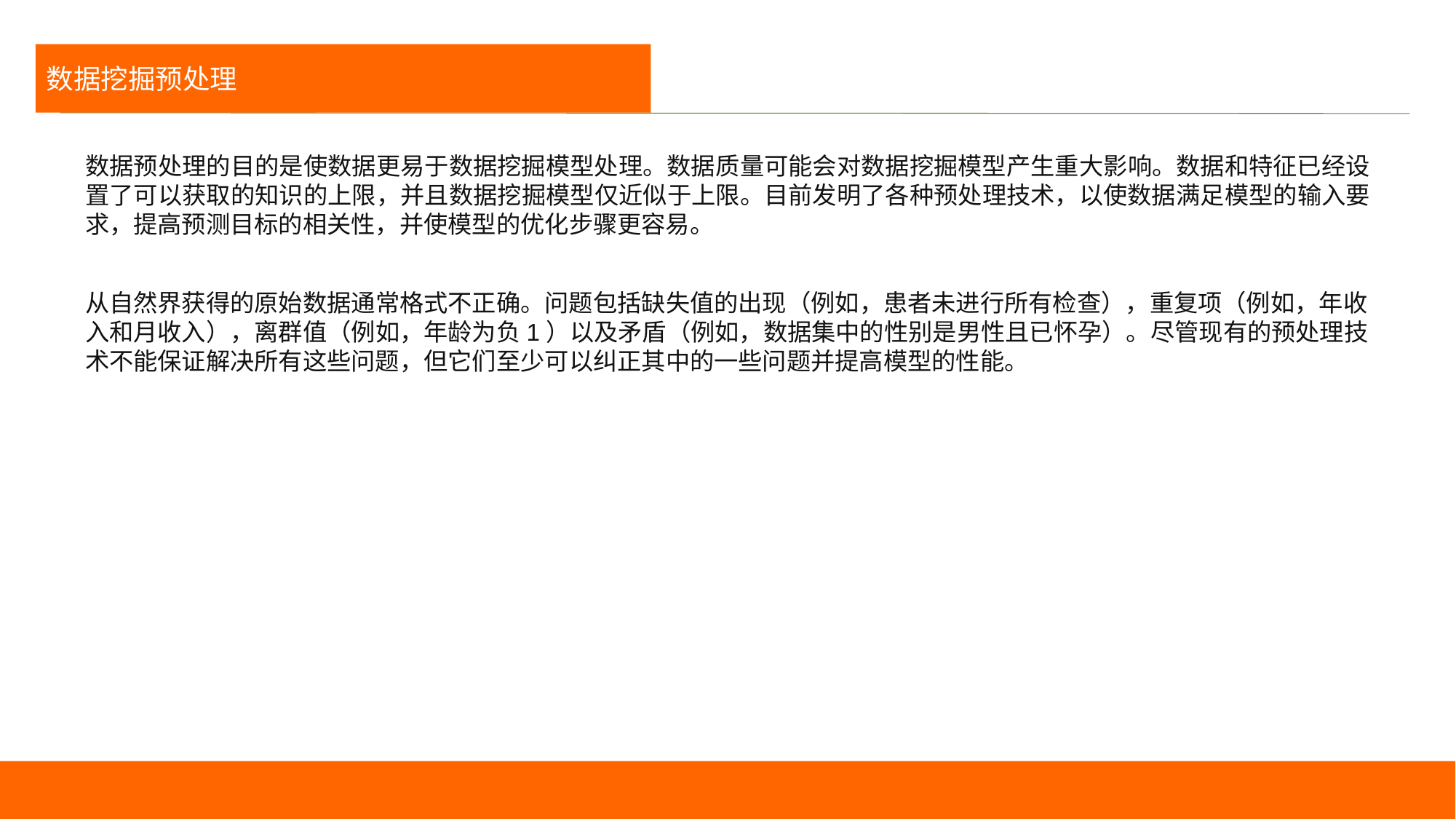

数据挖掘预处理
数据预处理的目的是使数据更易于数据挖掘模型处理。数据质量可能会对数据挖掘模型产生重大影响。数据和特征已经设置了可以获取的知识的上限，并且数据挖掘模型仅近似于上限。目前发明了各种预处理技术，以使数据满足模型的输入要求，提高预测目标的相关性，并使模型的优化步骤更容易。
从自然界获得的原始数据通常格式不正确。问题包括缺失值的出现（例如，患者未进行所有检查），重复项（例如，年收入和月收入），离群值（例如，年龄为负1）以及矛盾（例如，数据集中的性别是男性且已怀孕）。尽管现有的预处理技术不能保证解决所有这些问题，但它们至少可以纠正其中的一些问题并提高模型的性能。
74